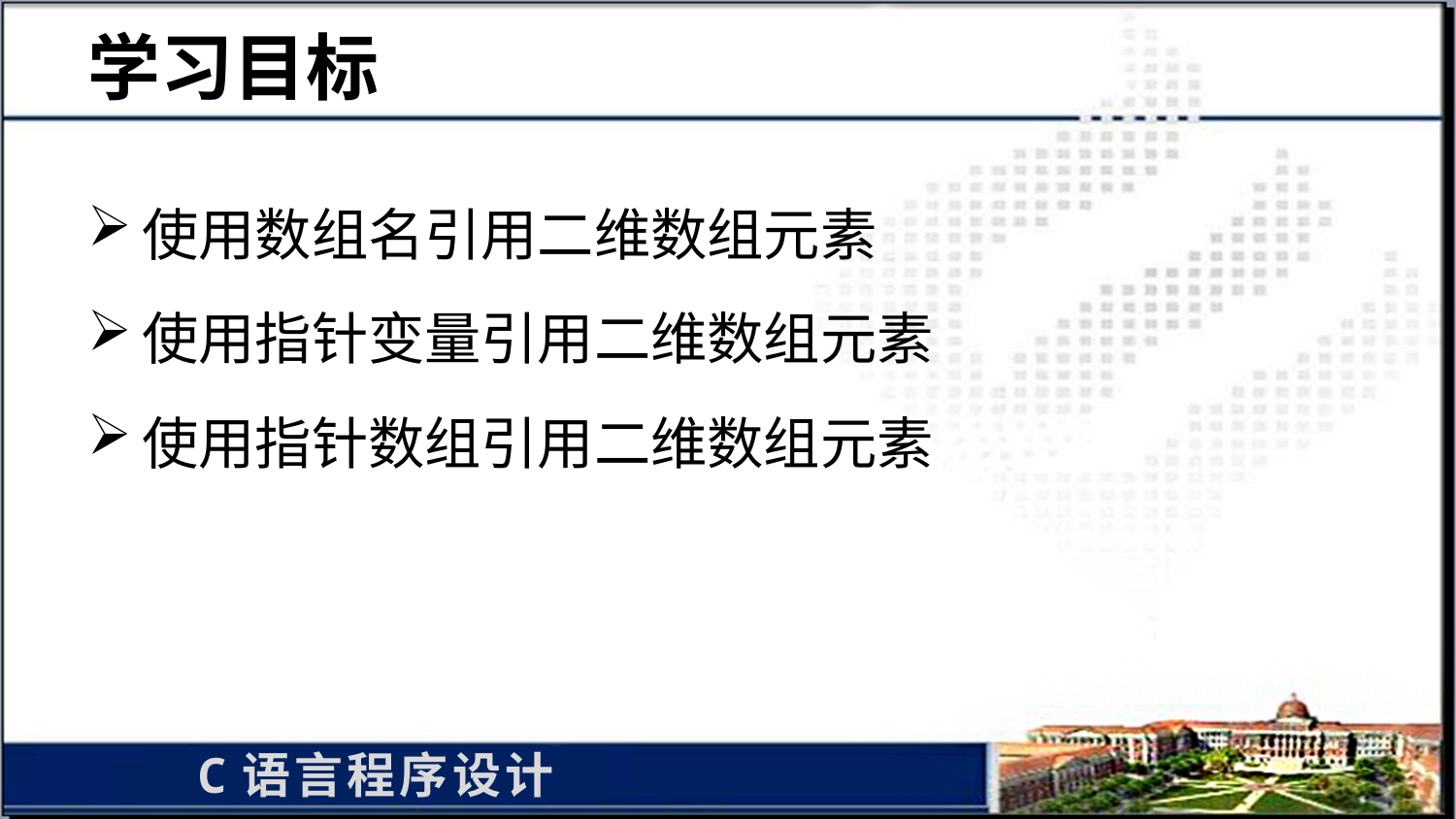

# 学习目标
使用数组名引用二维数组元素
使用指针变量引用二维数组元素
使用指针数组引用二维数组元素